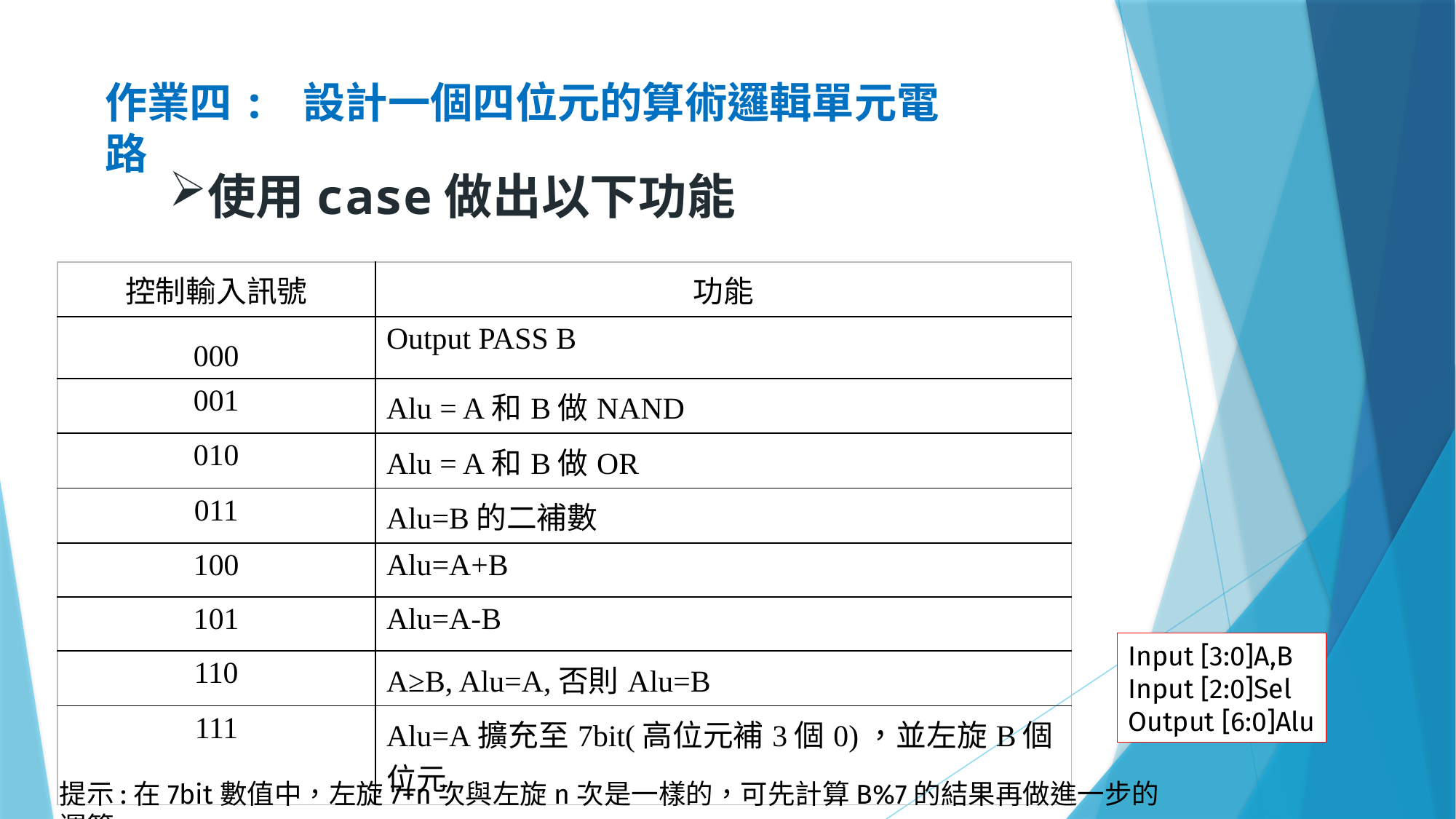

# 作業四: 設計一個四位元的算術邏輯單元電路
使用case做出以下功能
| 控制輸入訊號 | 功能 |
| --- | --- |
| 000 | Output PASS B |
| 001 | Alu = A和B做NAND |
| 010 | Alu = A和B做OR |
| 011 | Alu=B的二補數 |
| 100 | Alu=A+B |
| 101 | Alu=A-B |
| 110 | A≥B, Alu=A,否則Alu=B |
| 111 | Alu=A擴充至7bit(高位元補3個0)，並左旋B個位元 |
Input [3:0]A,B
Input [2:0]Sel
Output [6:0]Alu
提示:在7bit數值中，左旋7+n次與左旋n次是一樣的，可先計算B%7的結果再做進一步的運算